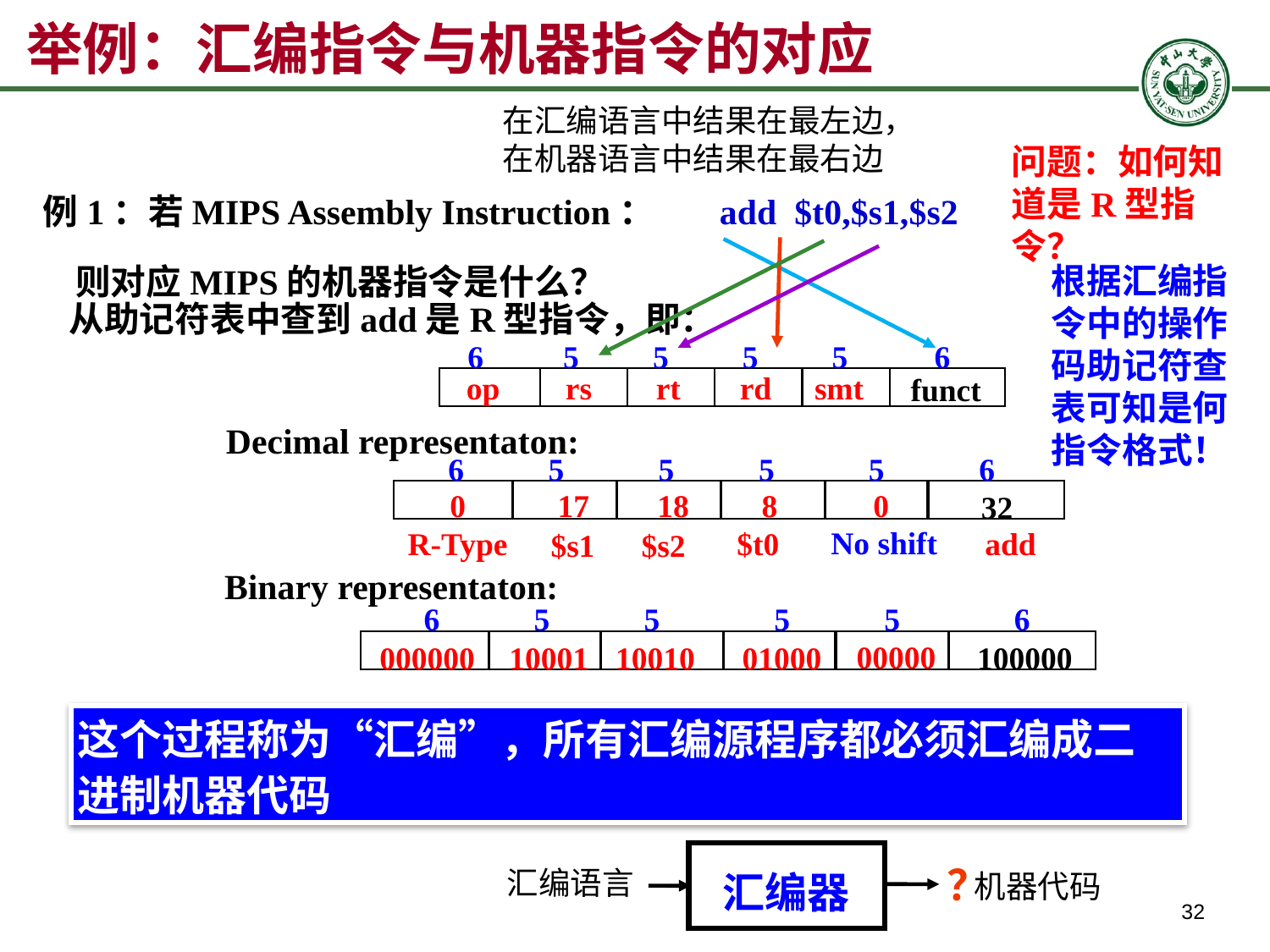

# 举例：汇编指令与机器指令的对应
在汇编语言中结果在最左边，
在机器语言中结果在最右边
问题：如何知道是R型指令？
例1：若MIPS Assembly Instruction：       add  $t0,$s1,$s2
   则对应MIPS的机器指令是什么？

根据汇编指令中的操作码助记符查表可知是何指令格式！
从助记符表中查到add是R型指令，即：

6
5
5
5
5
6
funct

rt
rd
smt
op
rs

Decimal representaton:
6
5
5
5
5
6

32
0
17
18
8
0
$t0
add
R-Type
$s1
$s2
No shift
Binary representaton:
6
5
5
5
5
6

100000
00000
000000
10001
10010
01000
这个过程称为“汇编”，所有汇编源程序都必须汇编成二进制机器代码
汇编器

？

汇编语言
机器代码